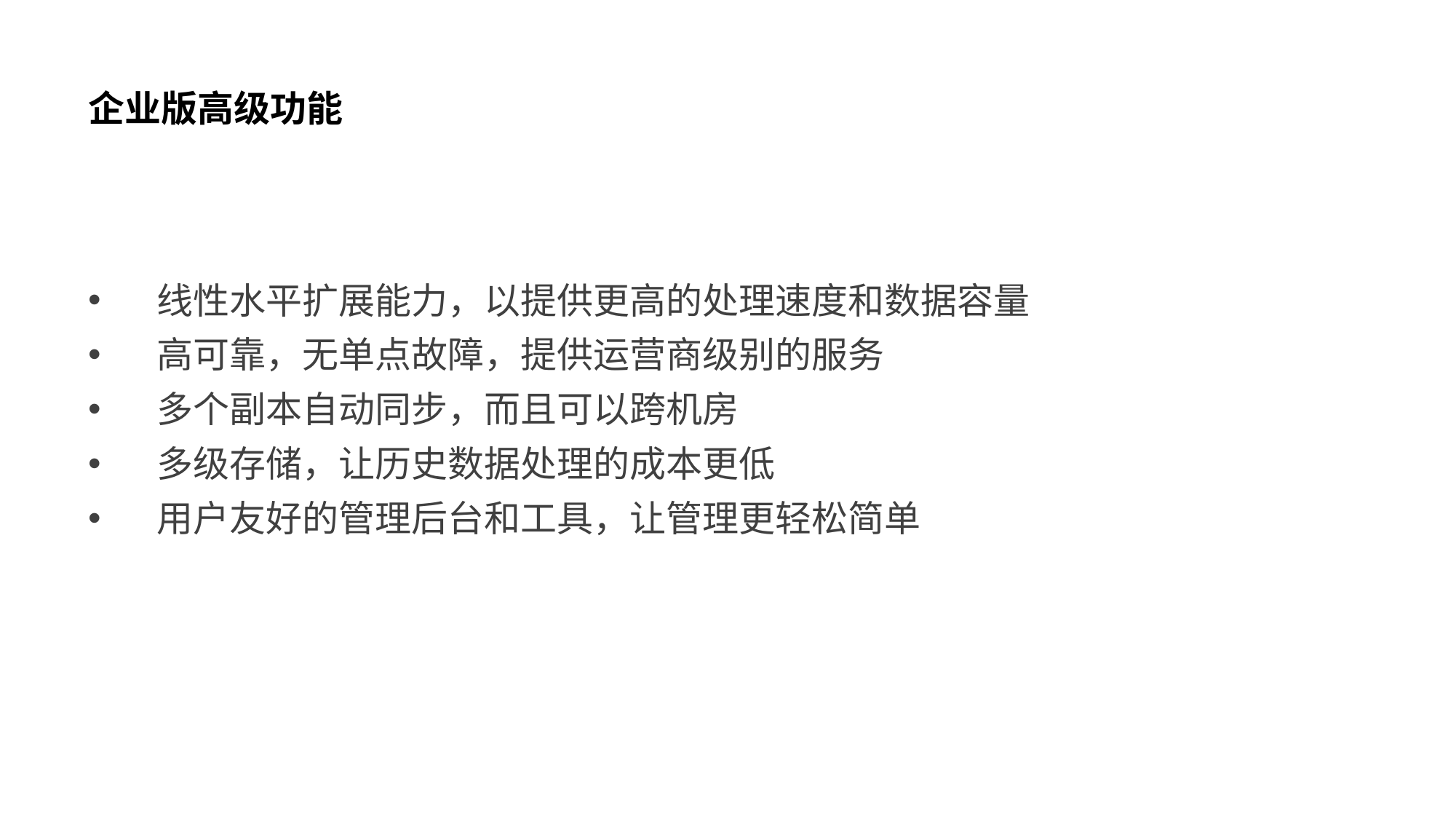

# 企业版高级功能

    线性水平扩展能力，以提供更高的处理速度和数据容量
    高可靠，无单点故障，提供运营商级别的服务
    多个副本自动同步，而且可以跨机房
    多级存储，让历史数据处理的成本更低
    用户友好的管理后台和工具，让管理更轻松简单